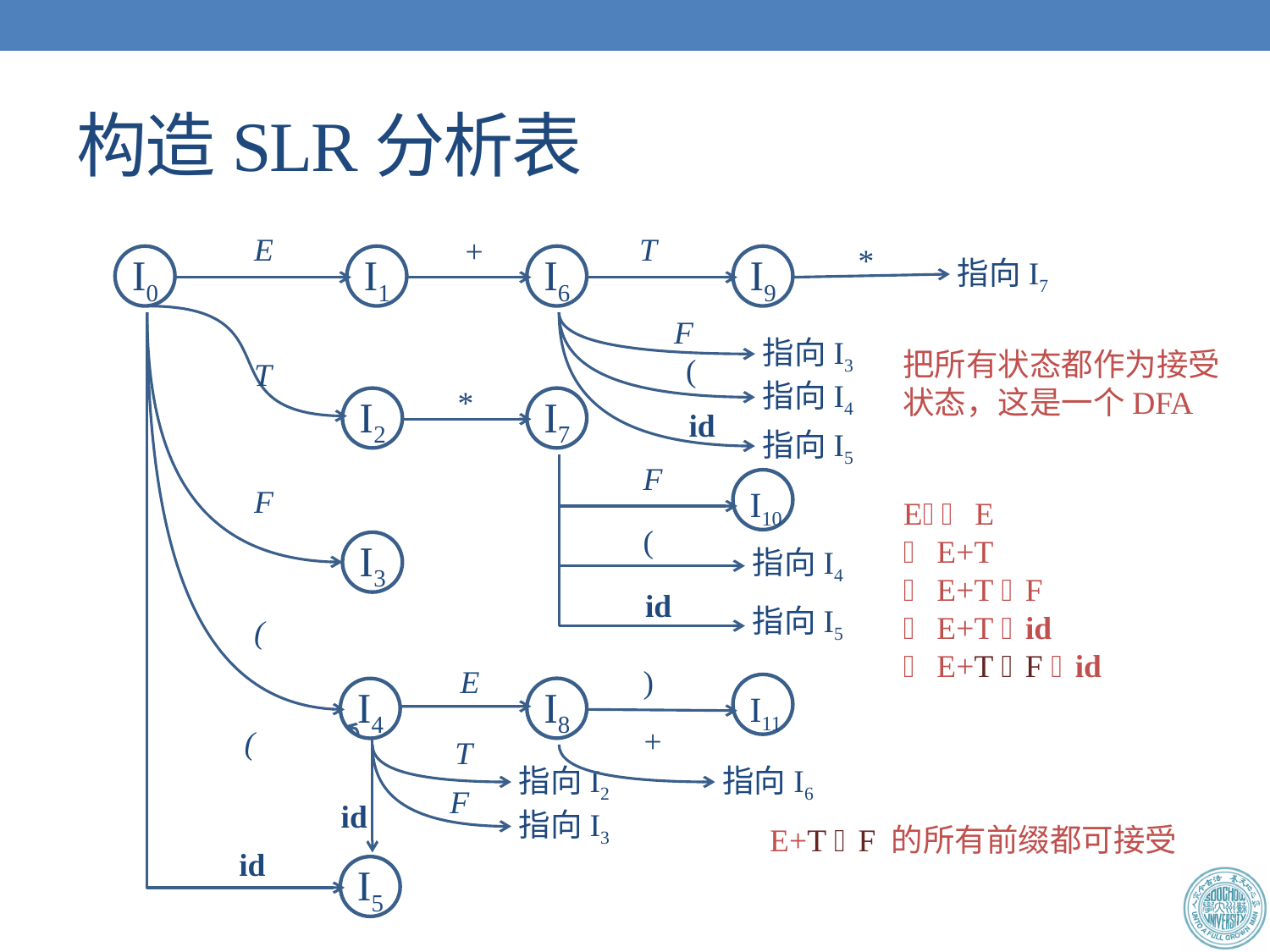

# 构造SLR分析表
E
T
+
*
I0

I1

I6

I9

指向I7
F
指向I3
(
T
指向I4
*
I2

I7

id
指向I5
F

I10
F
(
I3

指向I4
id
指向I5
(
)
E
I8

(
T
指向I2
F
id
指向I3

I11
I4

+
指向I6
id
I5

把所有状态都作为接受状态，这是一个DFA
E′ ⇒ E
⇒ E+T
⇒ E+T ∗ F
⇒ E+T ∗ id
⇒ E+T ∗ F ∗ id
E+T ∗ F 的所有前缀都可接受